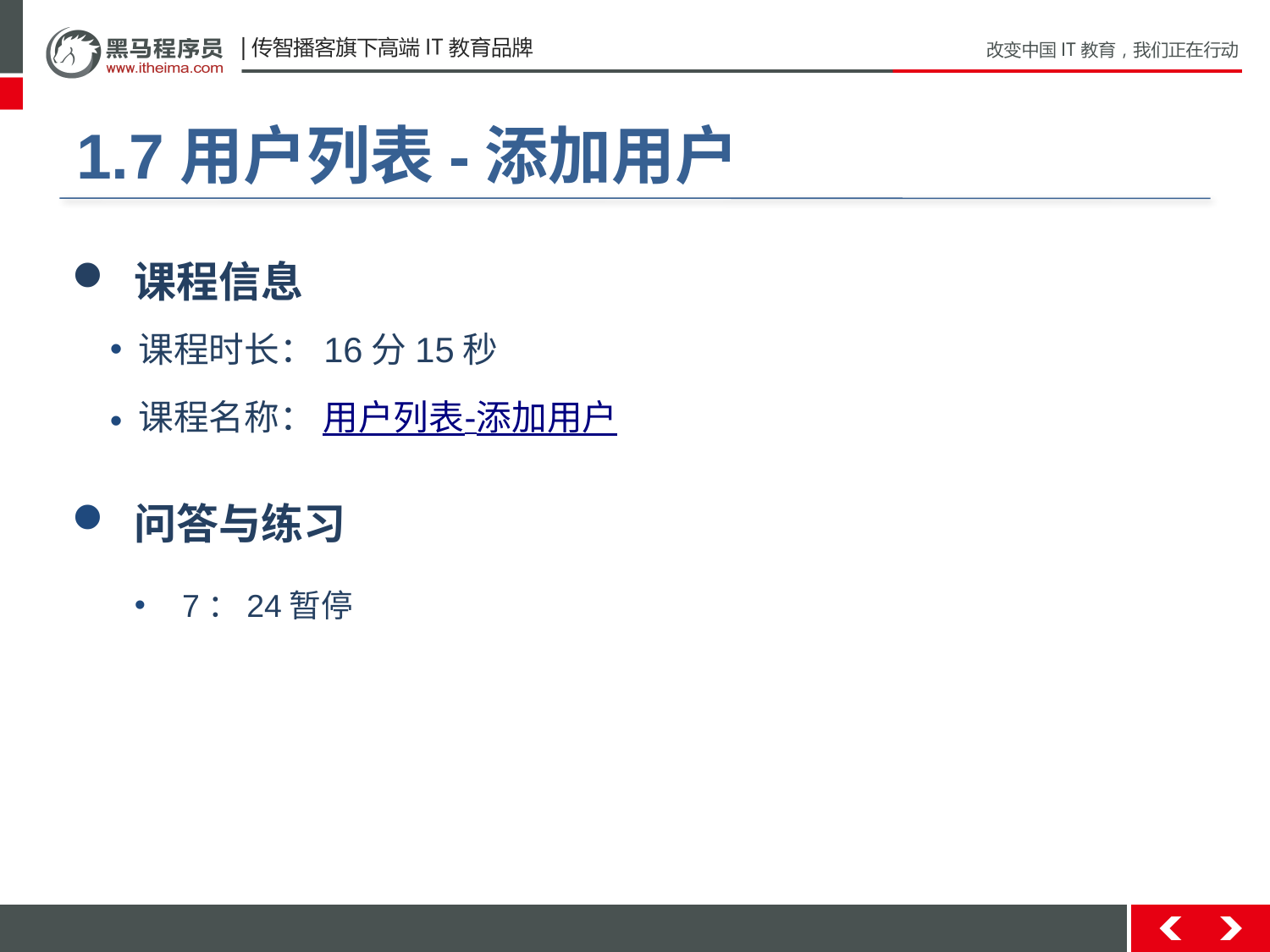

#
1.7用户列表-添加用户
 课程信息
 课程时长：16分15秒
 课程名称： 用户列表-添加用户
 问答与练习
7：24暂停